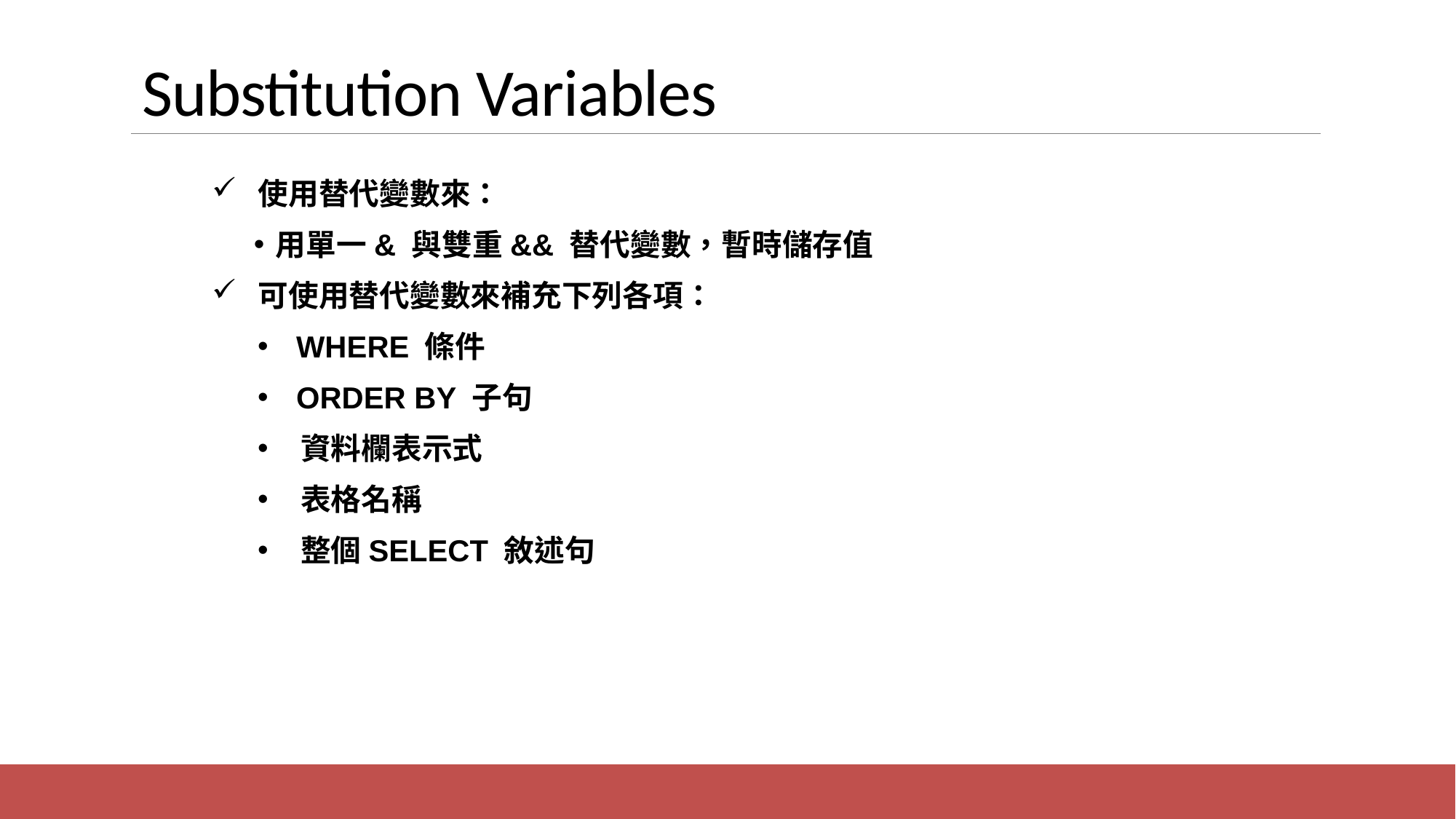

# Substitution Variables
  使用替代變數來：
用單一& 與雙重&& 替代變數，暫時儲存值
  可使用替代變數來補充下列各項：
  WHERE 條件
  ORDER BY 子句
  資料欄表示式
  表格名稱
  整個SELECT 敘述句